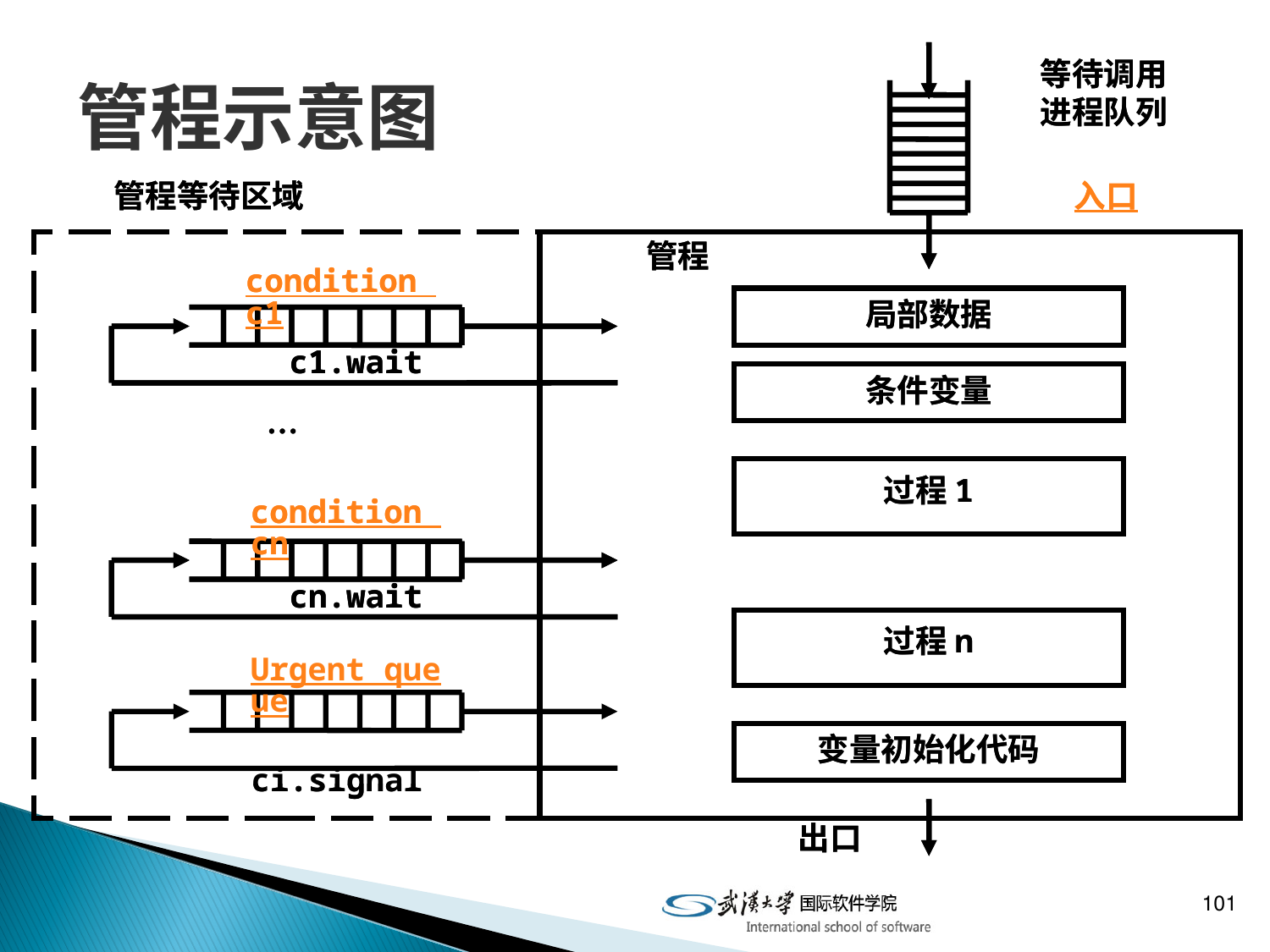

# 管程示意图

等待调用
进程队列

管程等待区域

入口

管程

condition c1
局部数据

  c1.wait

条件变量

  …

过程1
condition cn

  cn.wait

过程n

Urgent queue

  ci.signal
变量初始化代码

出口

等待调用
进程队列

管程等待区域

入口

管程

condition c1
局部数据

  c1.wait

条件变量

  …

过程1
condition cn

  cn.wait

过程n

Urgent queue

  ci.signal
变量初始化代码

出口